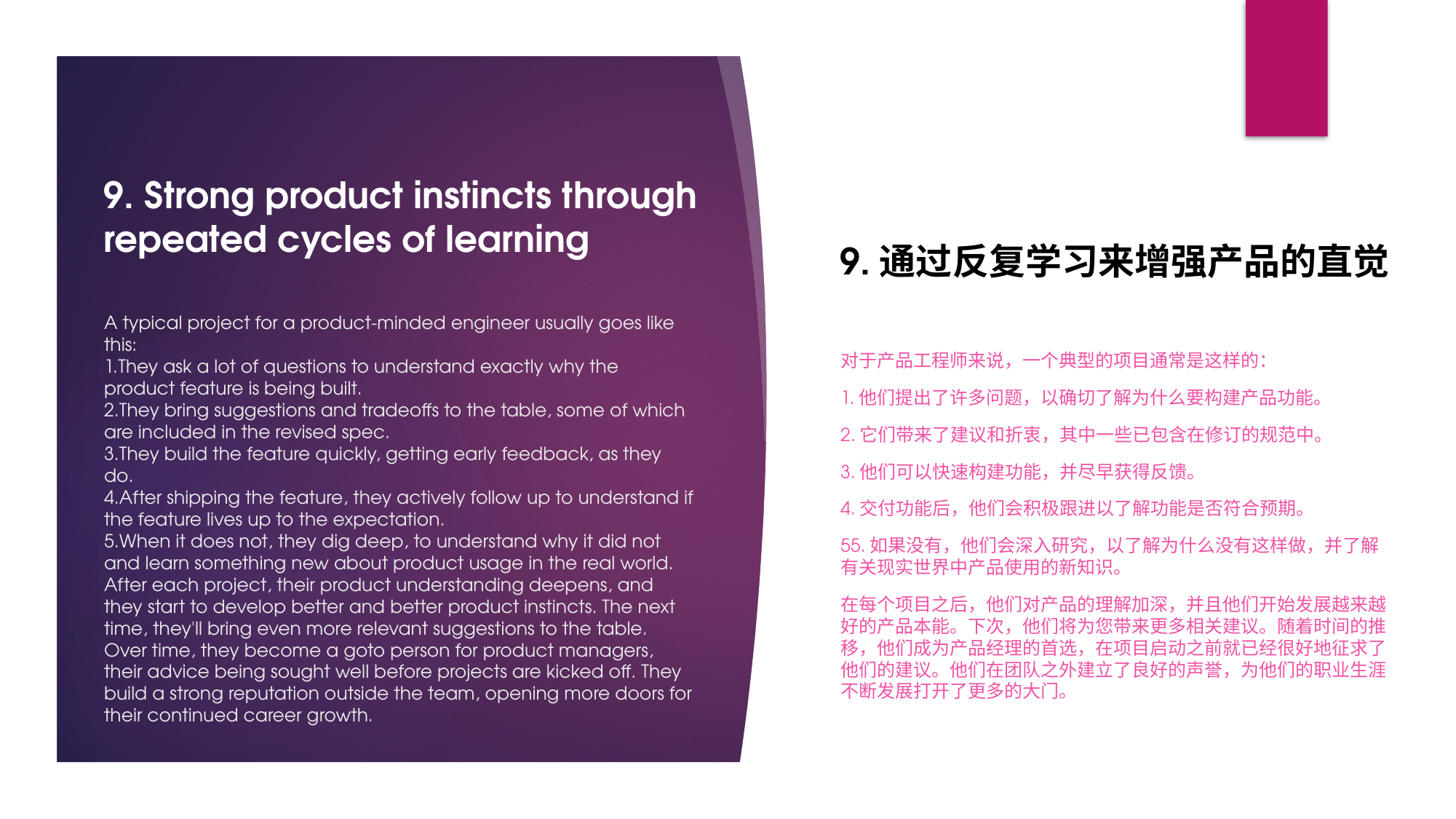

9. Strong product instincts through repeated cycles of learning

9.通过反复学习来增强产品的直觉

# A typical project for a product-minded engineer usually goes like this: 1.They ask a lot of questions to understand exactly why the product feature is being built. 2.They bring suggestions and tradeoffs to the table, some of which are included in the revised spec. 3.They build the feature quickly, getting early feedback, as they do. 4.After shipping the feature, they actively follow up to understand if the feature lives up to the expectation. 5.When it does not, they dig deep, to understand why it did not and learn something new about product usage in the real world. After each project, their product understanding deepens, and they start to develop better and better product instincts. The next time, they'll bring even more relevant suggestions to the table. Over time, they become a goto person for product managers, their advice being sought well before projects are kicked off. They build a strong reputation outside the team, opening more doors for their continued career growth.
对于产品工程师来说，一个典型的项目通常是这样的：
1.他们提出了许多问题，以确切了解为什么要构建产品功能。
2.它们带来了建议和折衷，其中一些已包含在修订的规范中。
3.他们可以快速构建功能，并尽早获得反馈。
4.交付功能后，他们会积极跟进以了解功能是否符合预期。
55.如果没有，他们会深入研究，以了解为什么没有这样做，并了解有关现实世界中产品使用的新知识。
在每个项目之后，他们对产品的理解加深，并且他们开始发展越来越好的产品本能。下次，他们将为您带来更多相关建议。随着时间的推移，他们成为产品经理的首选，在项目启动之前就已经很好地征求了他们的建议。他们在团队之外建立了良好的声誉，为他们的职业生涯不断发展打开了更多的大门。